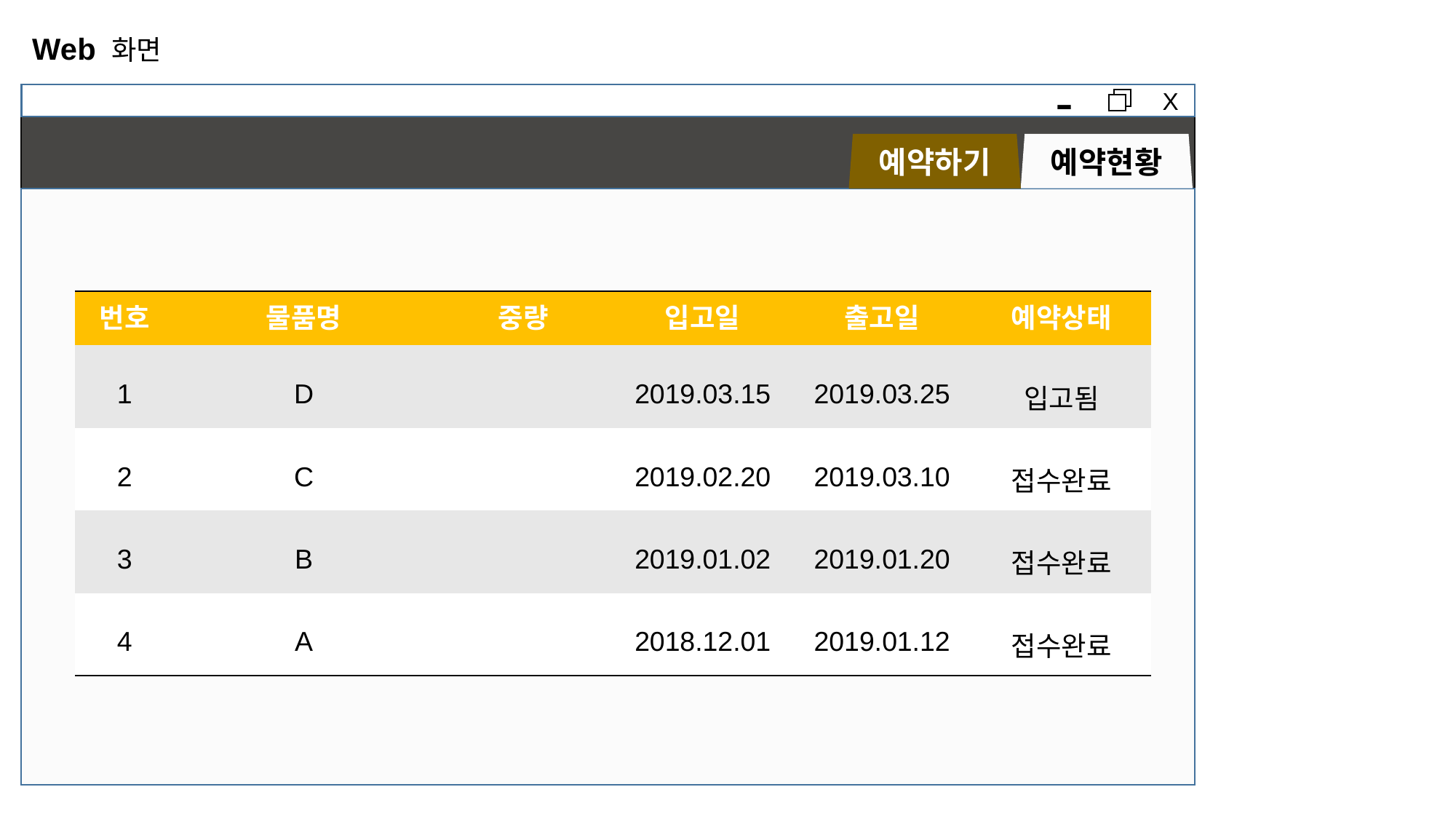

Web 화면
-
X

예약하기
예약현황

| 번호 | 물품명 | 중량 | 입고일 | 출고일 | 예약상태 |
| --- | --- | --- | --- | --- | --- |
| 1 | D |  | 2019.03.15 | 2019.03.25 | 입고됨 |
| 2 | C |  | 2019.02.20 | 2019.03.10 | 접수완료 |
| 3 | B |  | 2019.01.02 | 2019.01.20 | 접수완료 |
| 4 | A |  | 2018.12.01 | 2019.01.12 | 접수완료 |